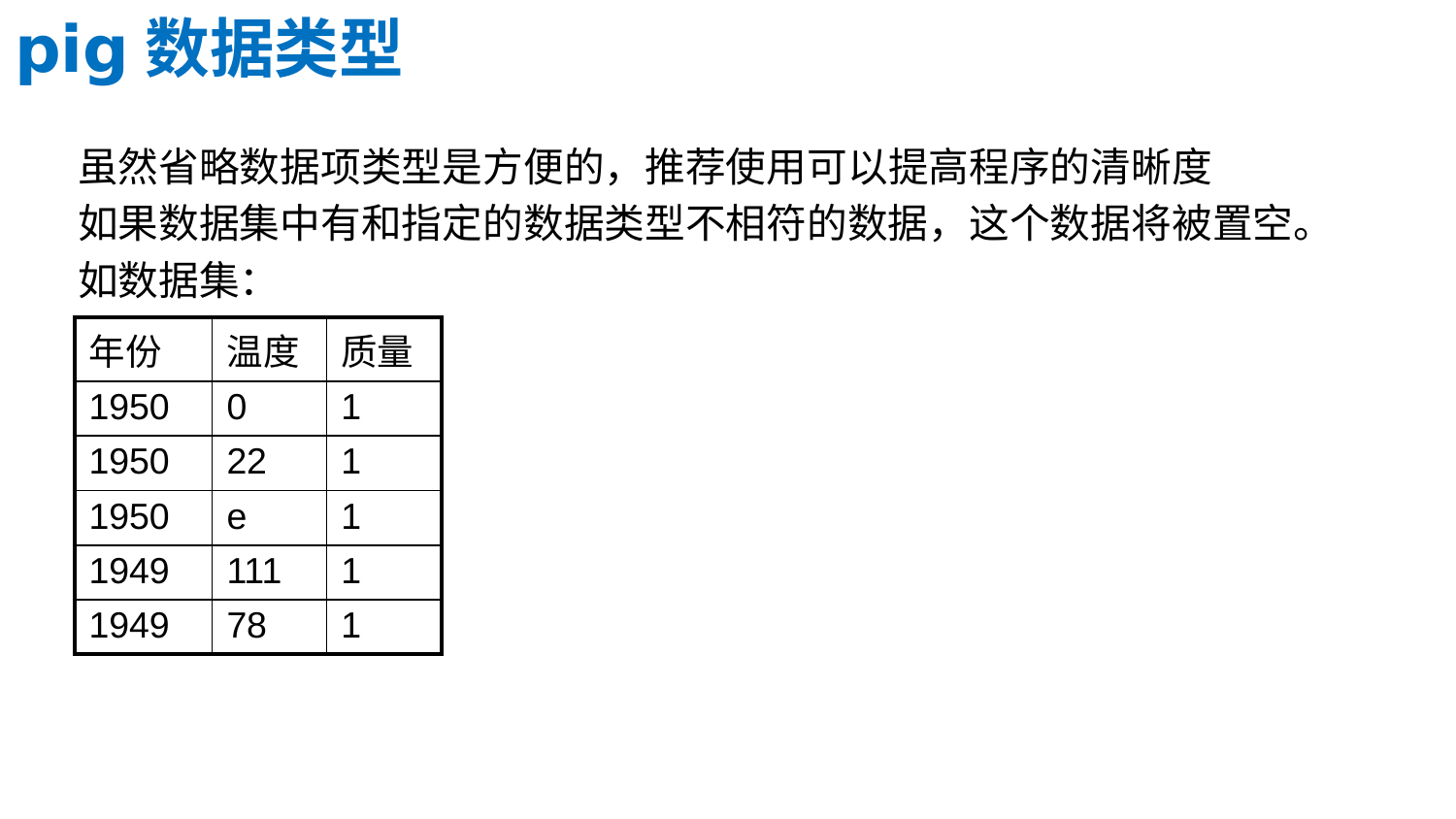

pig数据类型
虽然省略数据项类型是方便的，推荐使用可以提高程序的清晰度
如果数据集中有和指定的数据类型不相符的数据，这个数据将被置空。
如数据集：
| 年份 | 温度 | 质量 |
| --- | --- | --- |
| 1950 | 0 | 1 |
| 1950 | 22 | 1 |
| 1950 | e | 1 |
| 1949 | 111 | 1 |
| 1949 | 78 | 1 |